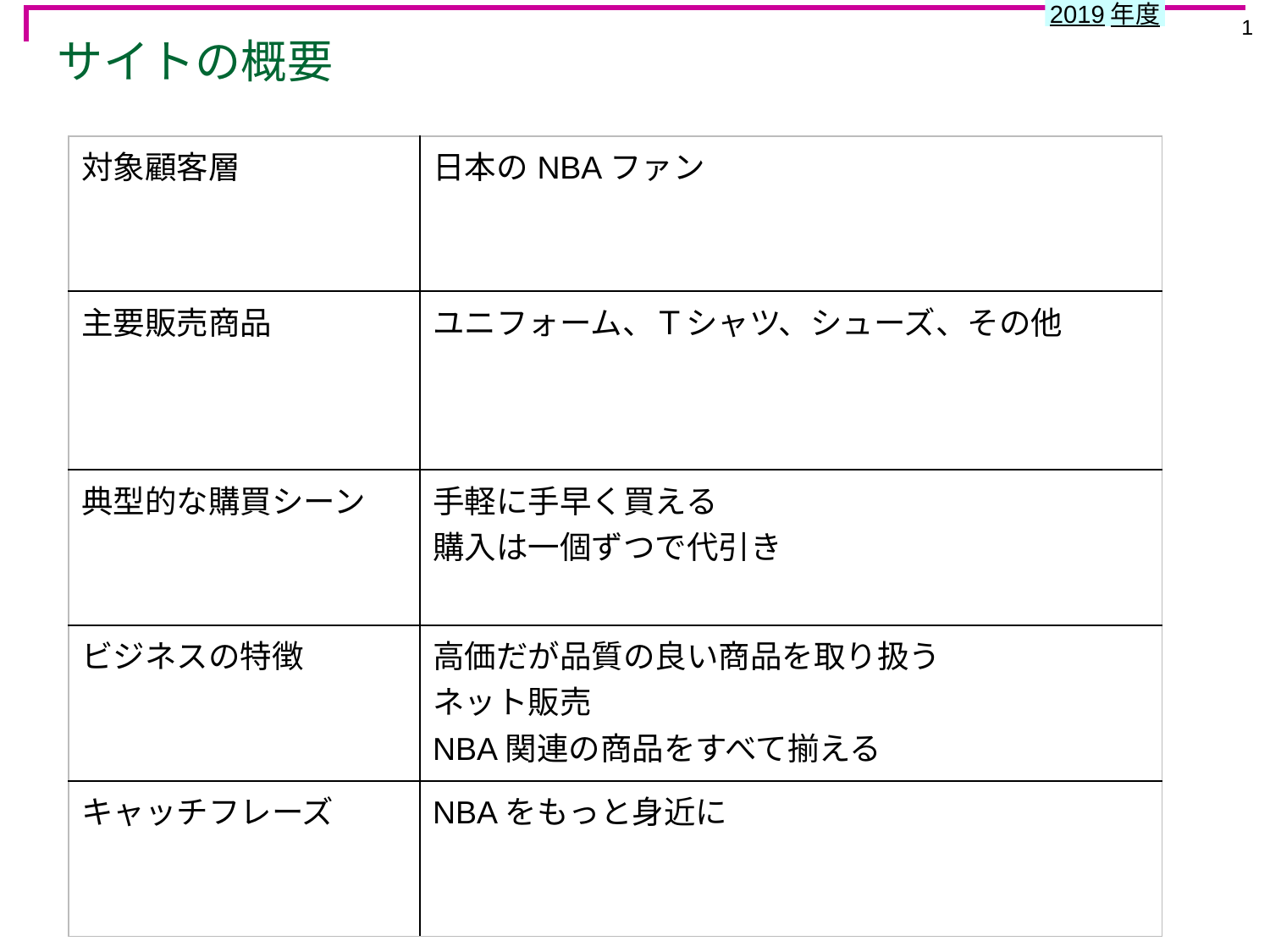

1
# サイトの概要
| 対象顧客層 | 日本のNBAファン |
| --- | --- |
| 主要販売商品 | ユニフォーム、Ｔシャツ、シューズ、その他 |
| 典型的な購買シーン | 手軽に手早く買える 購入は一個ずつで代引き |
| ビジネスの特徴 | 高価だが品質の良い商品を取り扱う ネット販売 NBA関連の商品をすべて揃える |
| キャッチフレーズ | NBAをもっと身近に |